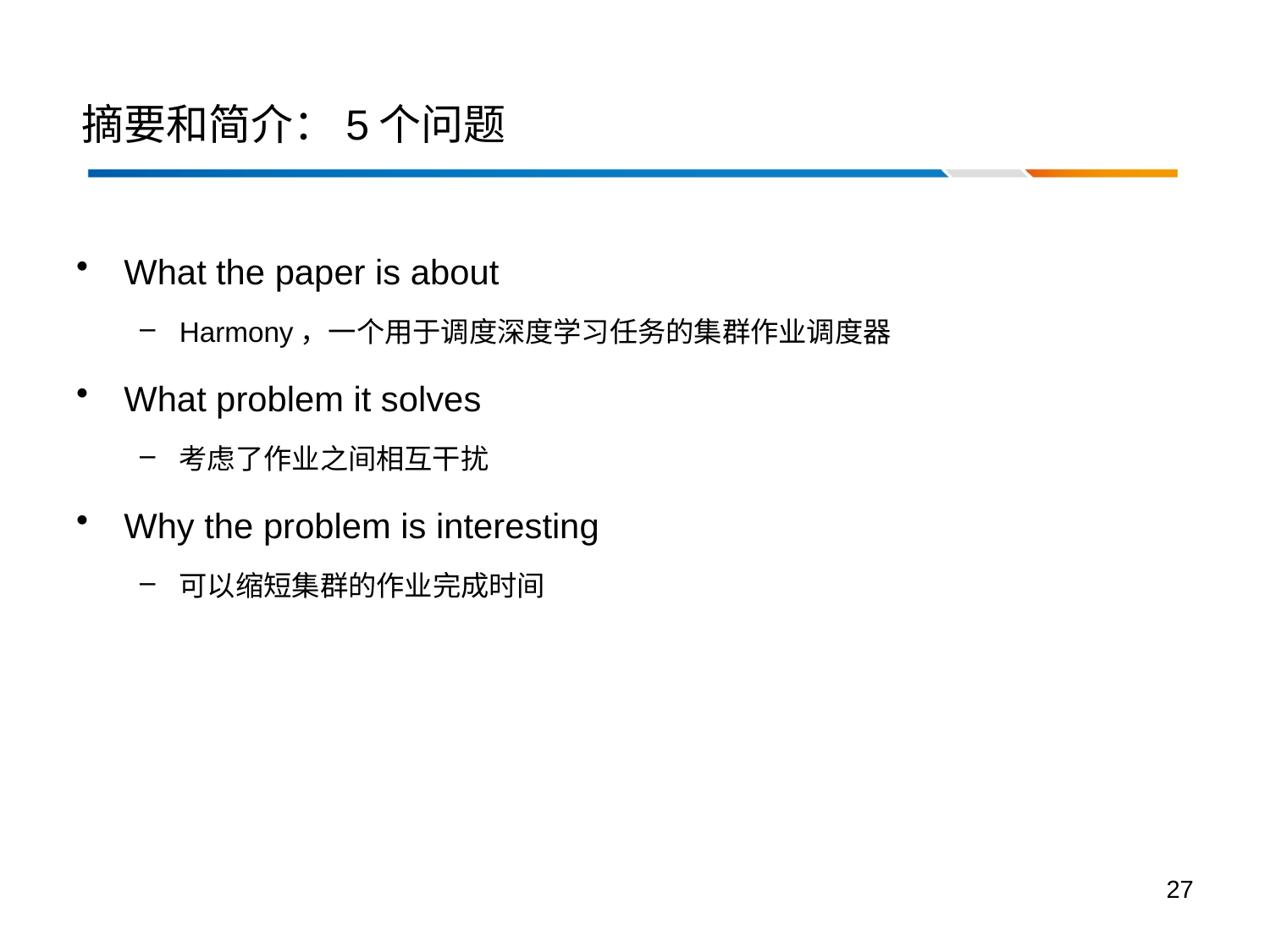

# 摘要和简介：5个问题
What the paper is about
Harmony，一个用于调度深度学习任务的集群作业调度器
What problem it solves
考虑了作业之间相互干扰
Why the problem is interesting
可以缩短集群的作业完成时间
27